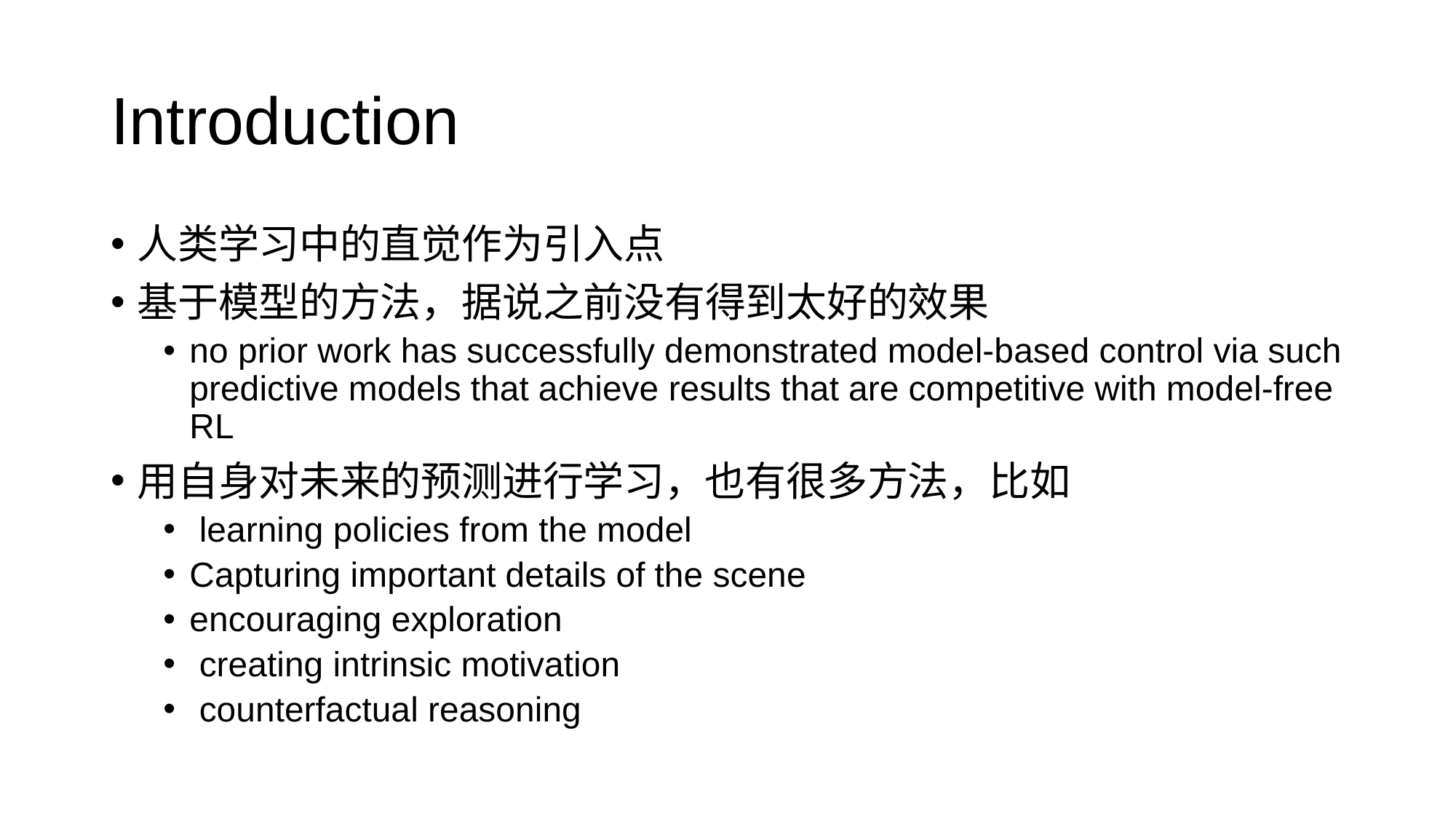

# Introduction
人类学习中的直觉作为引入点
基于模型的方法，据说之前没有得到太好的效果
no prior work has successfully demonstrated model-based control via such predictive models that achieve results that are competitive with model-free RL
用自身对未来的预测进行学习，也有很多方法，比如
 learning policies from the model
Capturing important details of the scene
encouraging exploration
 creating intrinsic motivation
 counterfactual reasoning